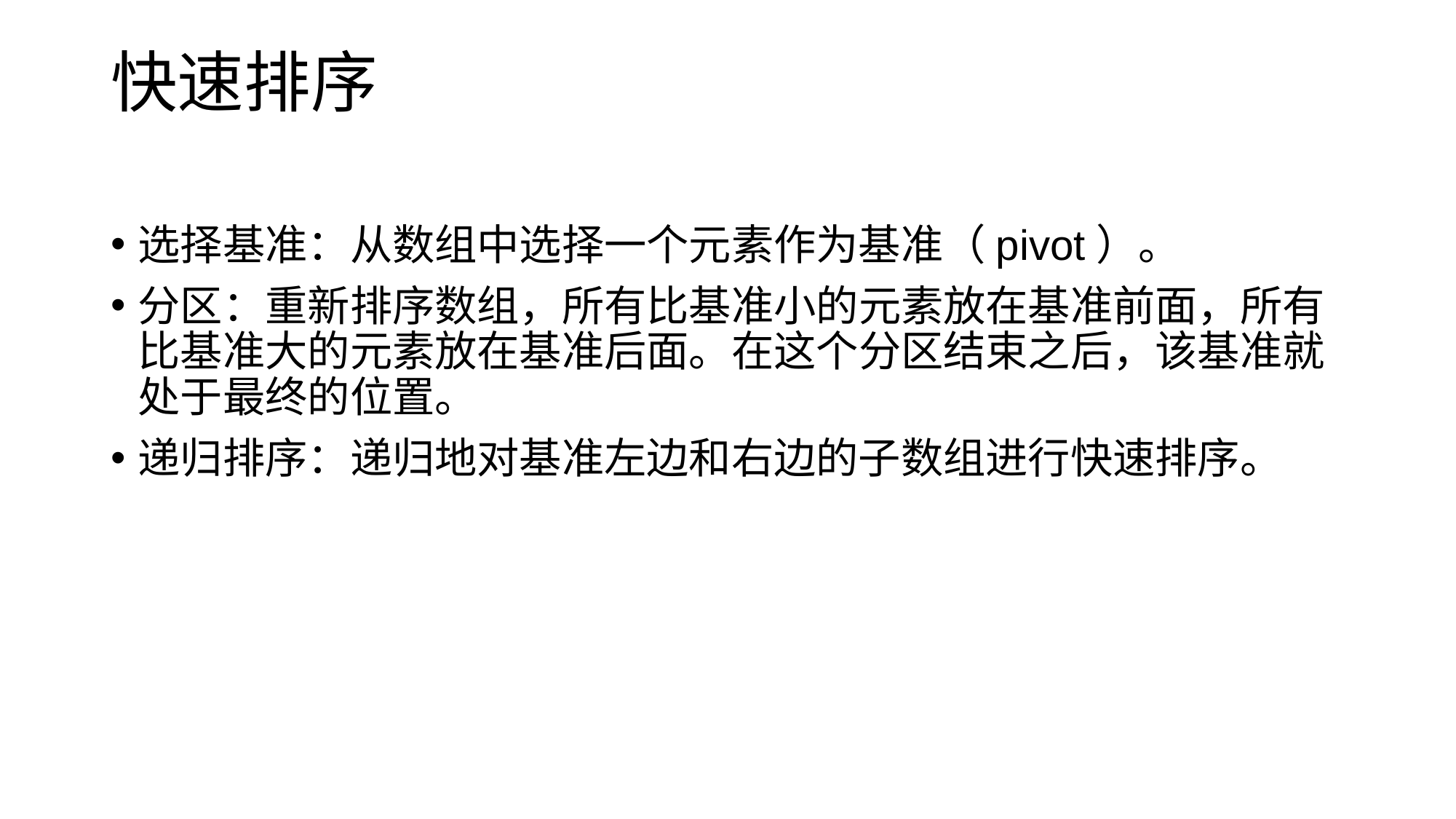

# 快速排序
选择基准：从数组中选择一个元素作为基准（pivot）。
分区：重新排序数组，所有比基准小的元素放在基准前面，所有比基准大的元素放在基准后面。在这个分区结束之后，该基准就处于最终的位置。
递归排序：递归地对基准左边和右边的子数组进行快速排序。